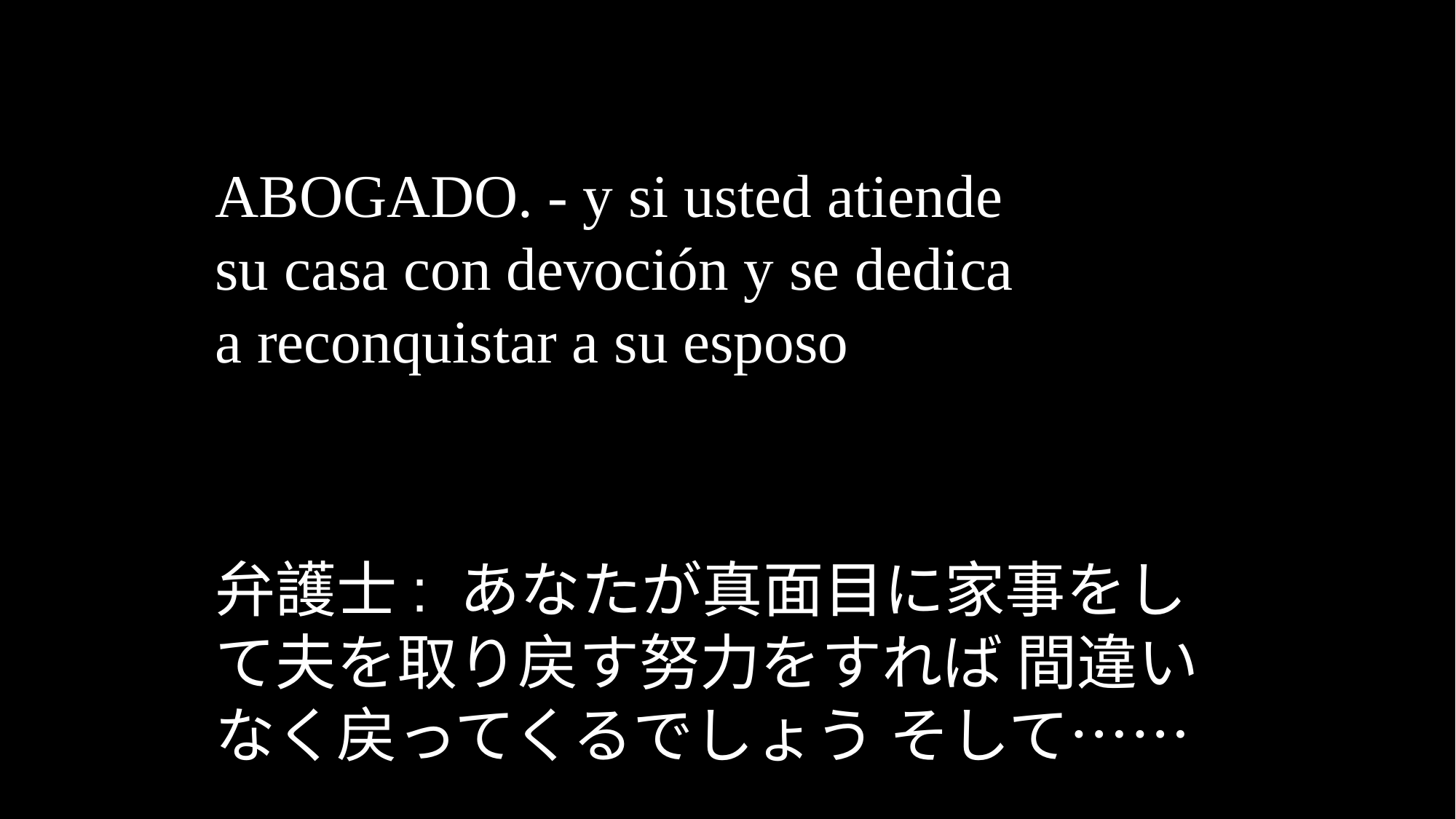

ABOGADO. - y si usted atiende su casa con devoción y se dedica a reconquistar a su esposo

弁護士: あなたが真面目に家事をして夫を取り戻す努力をすれば 間違いなく戻ってくるでしょう そして……